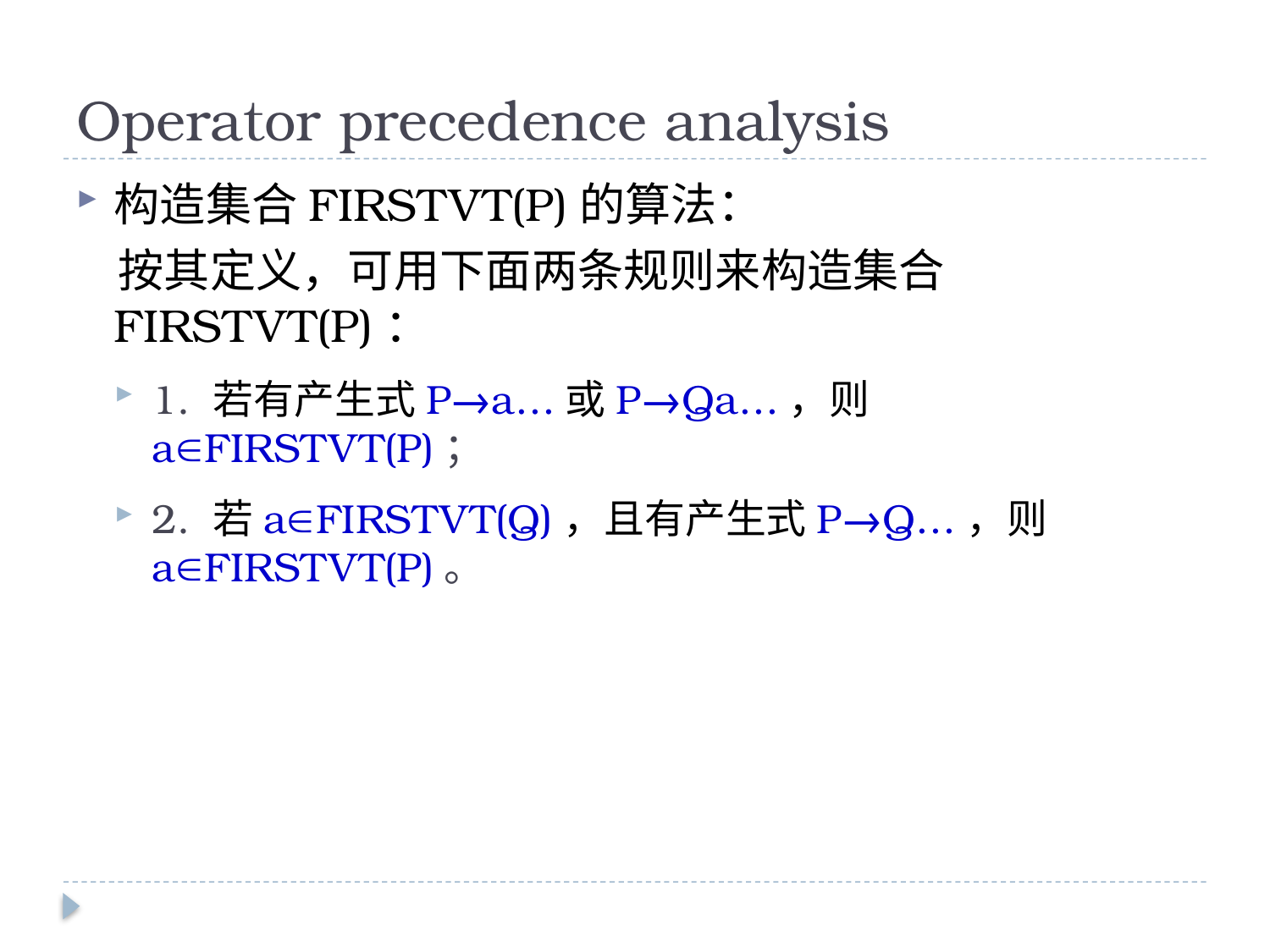

# Operator precedence analysis
构造集合FIRSTVT(P)的算法：
   按其定义，可用下面两条规则来构造集合FIRSTVT(P)：
1. 若有产生式P→a…或P→Qa…，则a∈FIRSTVT(P)；
2. 若a∈FIRSTVT(Q)，且有产生式P→Q…，则a∈FIRSTVT(P)。

39